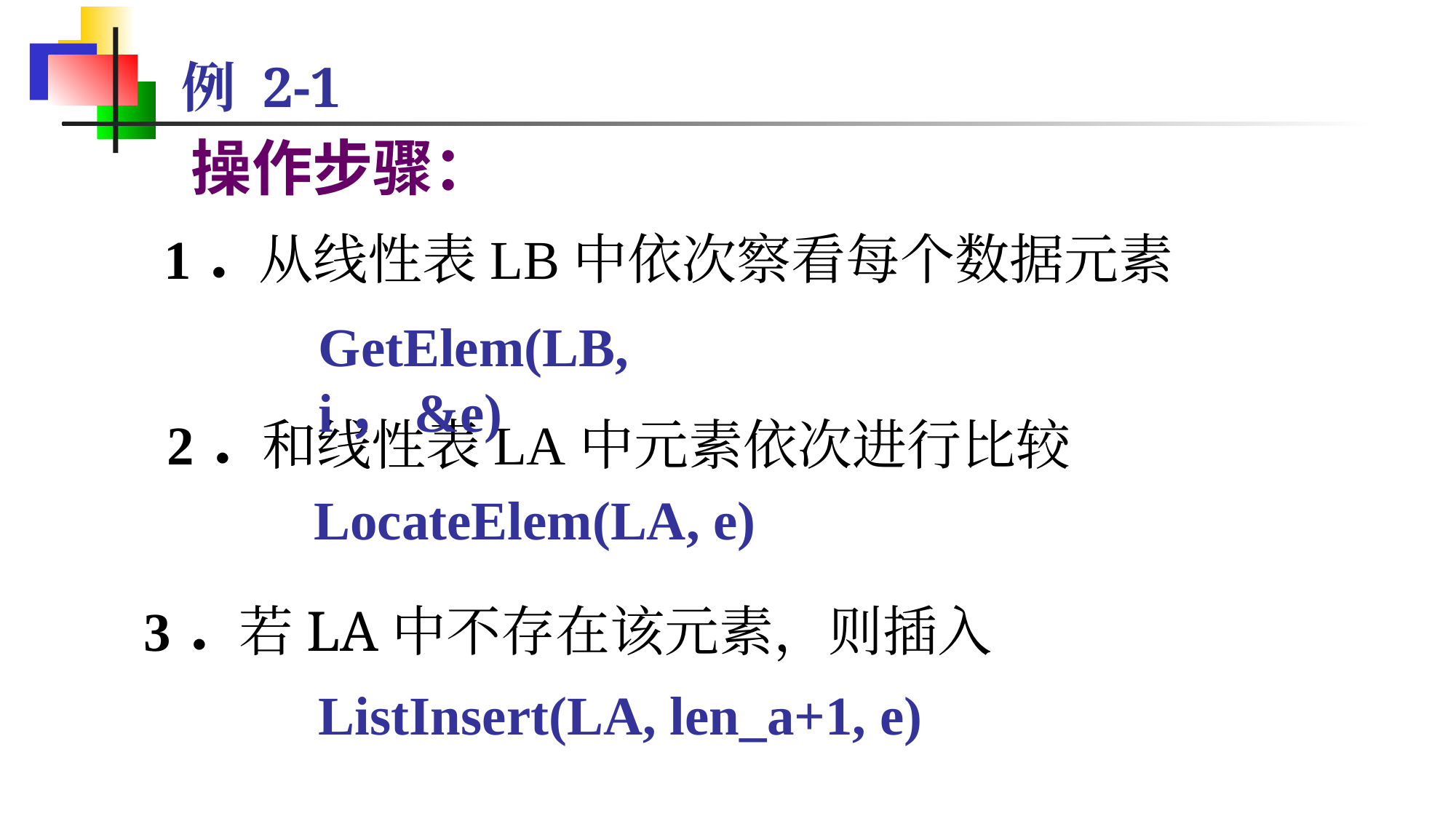

例 2-1
操作步骤：
1．从线性表LB中依次察看每个数据元素
GetElem(LB, i，&e)

2．和线性表LA中元素依次进行比较
 LocateElem(LA, e)

3．若LA中不存在该元素，则插入
ListInsert(LA, len_a+1, e)